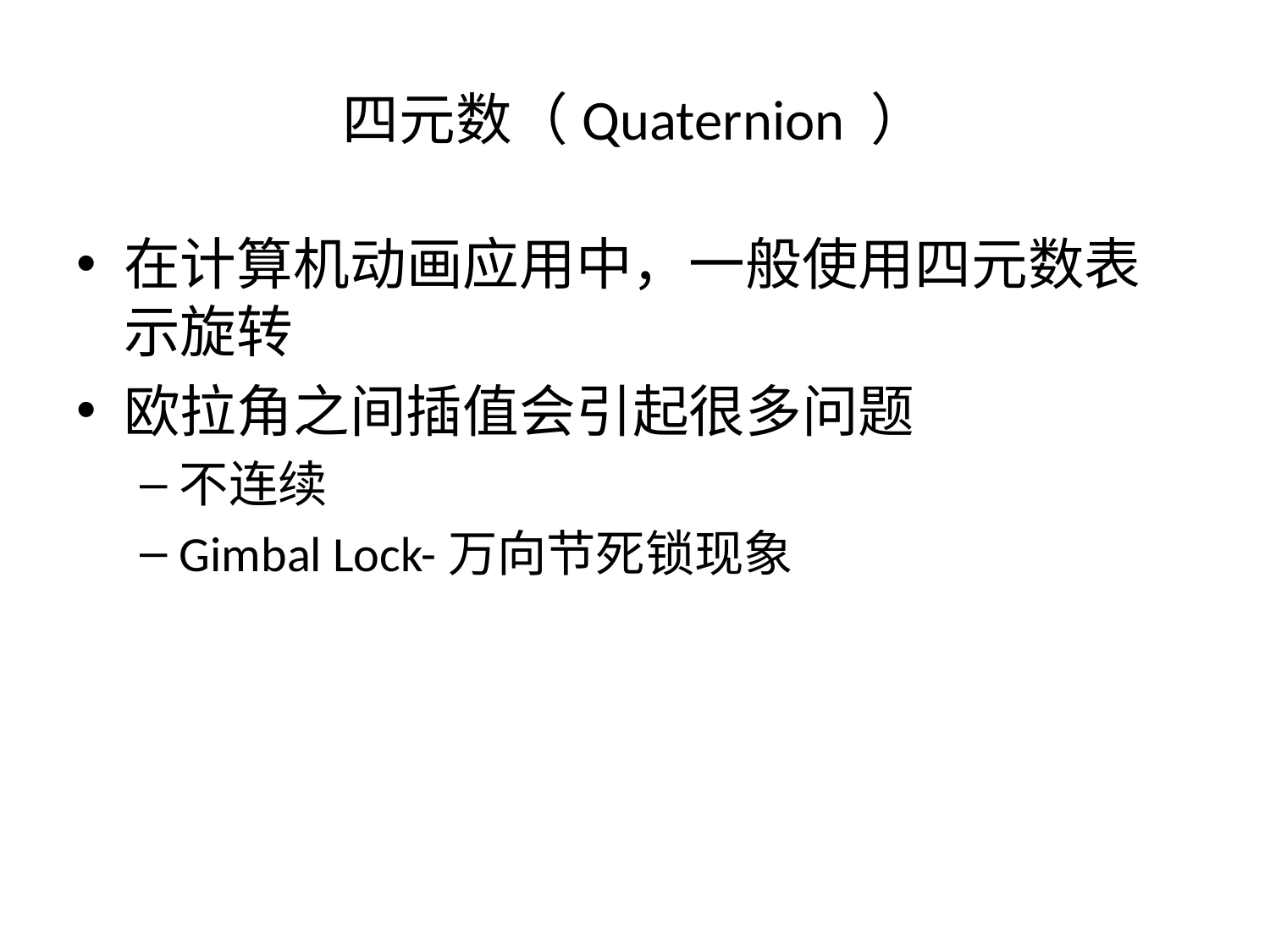

# 四元数（Quaternion ）
在计算机动画应用中，一般使用四元数表示旋转
欧拉角之间插值会引起很多问题
不连续
Gimbal Lock-万向节死锁现象